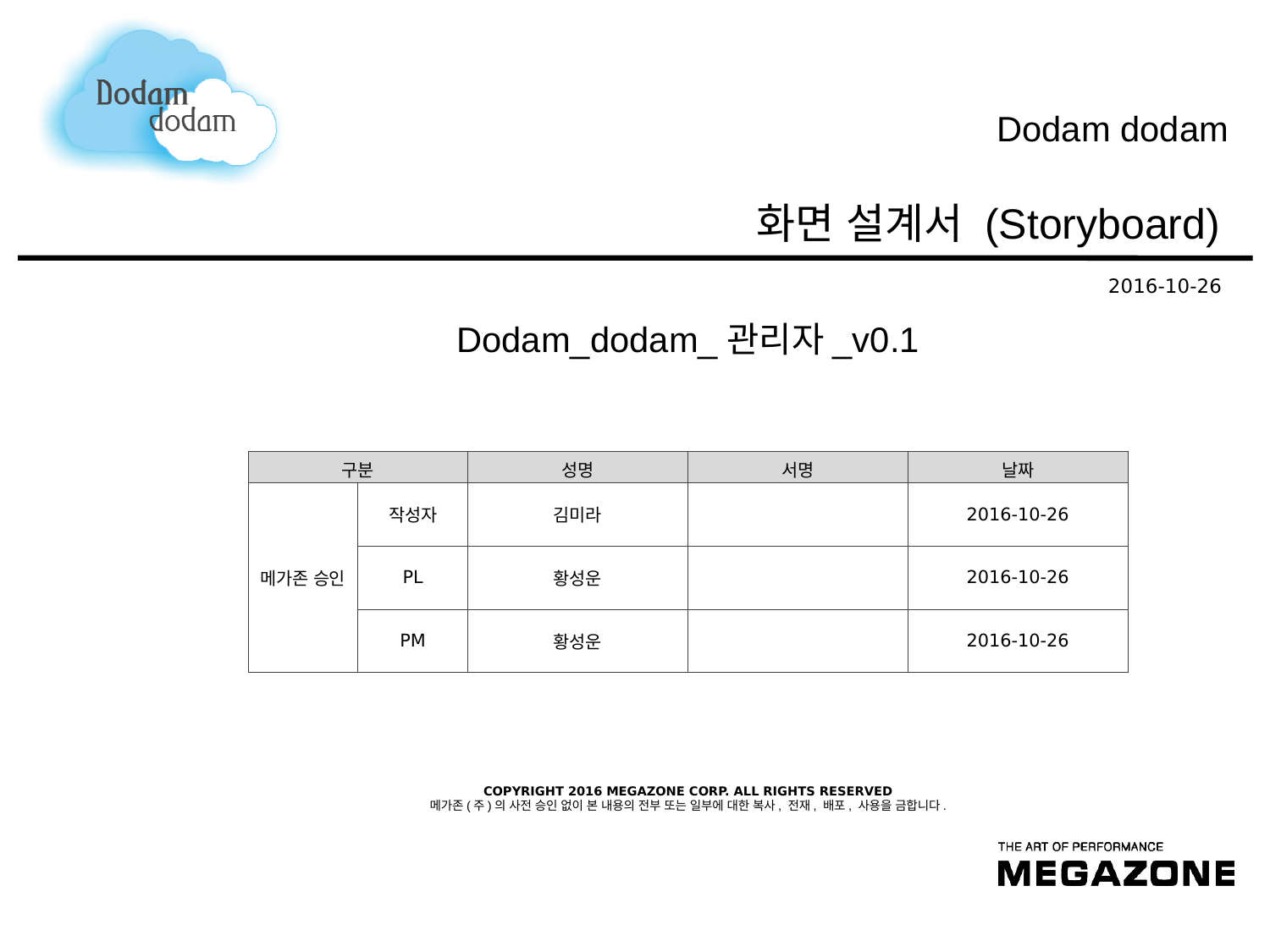

Dodam dodam
화면 설계서 (Storyboard)
2016-10-26
Dodam_dodam_관리자_v0.1
| 구분 |  | 성명 | 서명 | 날짜 |
| --- | --- | --- | --- | --- |
| 메가존 승인 | 작성자 | 김미라 |  | 2016-10-26 |
|  | PL | 황성운 |  | 2016-10-26 |
|  | PM | 황성운 |  | 2016-10-26 |